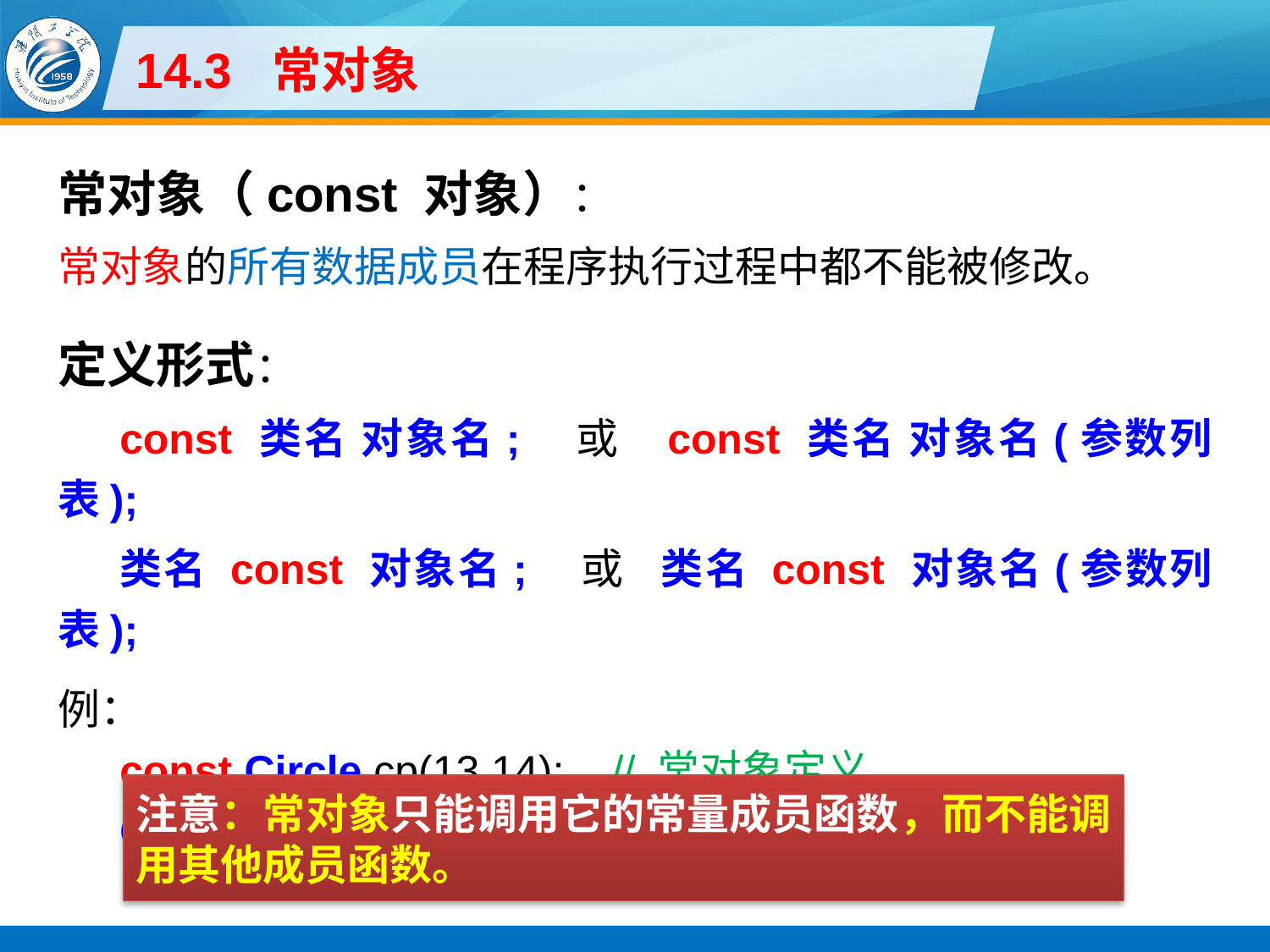

# 14.3  常对象
常对象（const 对象）：
常对象的所有数据成员在程序执行过程中都不能被修改。
定义形式：
const 类名 对象名;   或   const 类名 对象名(参数列表);
类名 const 对象名;   或   类名 const 对象名(参数列表);
例：
const Circle cp(13.14);    // 常对象定义
Circle const cp(13.14);    // 常对象定义
注意：常对象只能调用它的常量成员函数，而不能调用其他成员函数。